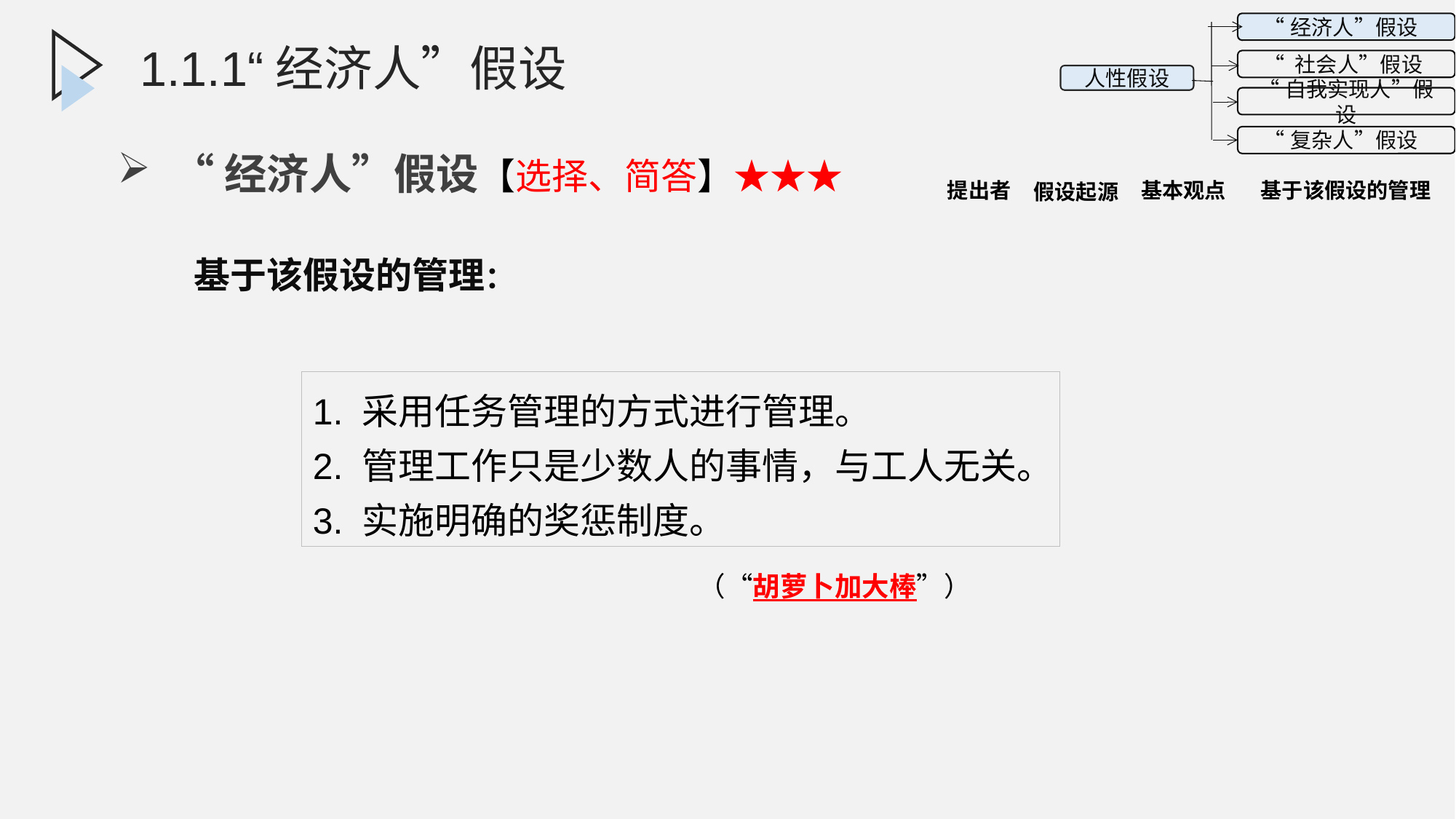

1.1.1.2基于“经济人”假设的管理
1.1.1.2基于“经济人”假设的管理
   “经济人”假设
   “ 社会人”假设
人性假设

“自我实现人”假设
   “复杂人”假设
提出者
假设起源
基本观点
基于该假设的管理
1.1.1“经济人”假设
“经济人”假设【选择、简答】★★★

基于该假设的管理：
1. 采用任务管理的方式进行管理。
2. 管理工作只是少数人的事情，与工人无关。
3. 实施明确的奖惩制度。
（“胡萝卜加大棒”）